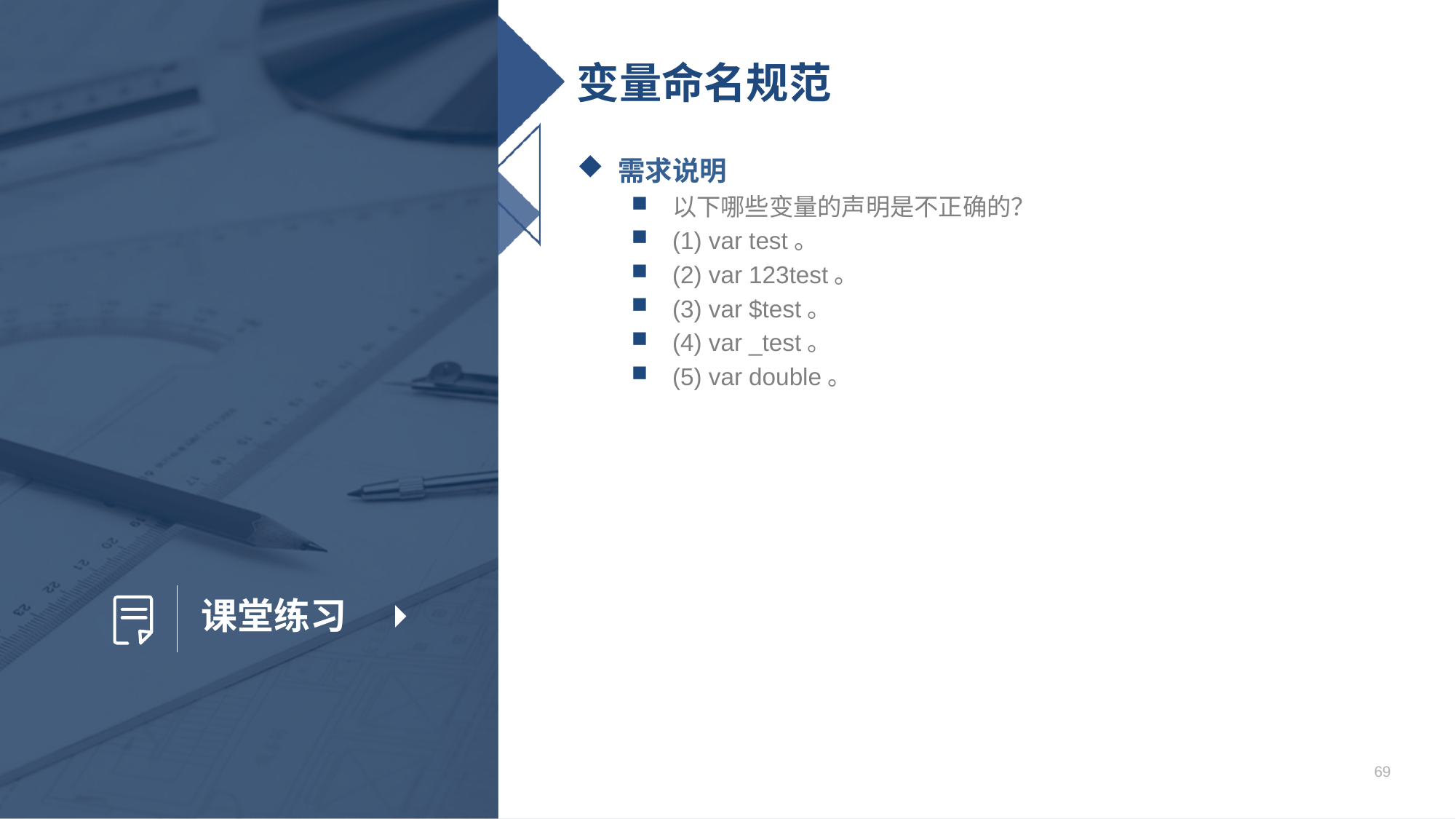

# 变量命名规范
需求说明
以下哪些变量的声明是不正确的？
(1) var test。
(2) var 123test。
(3) var $test。
(4) var _test。
(5) var double。

69